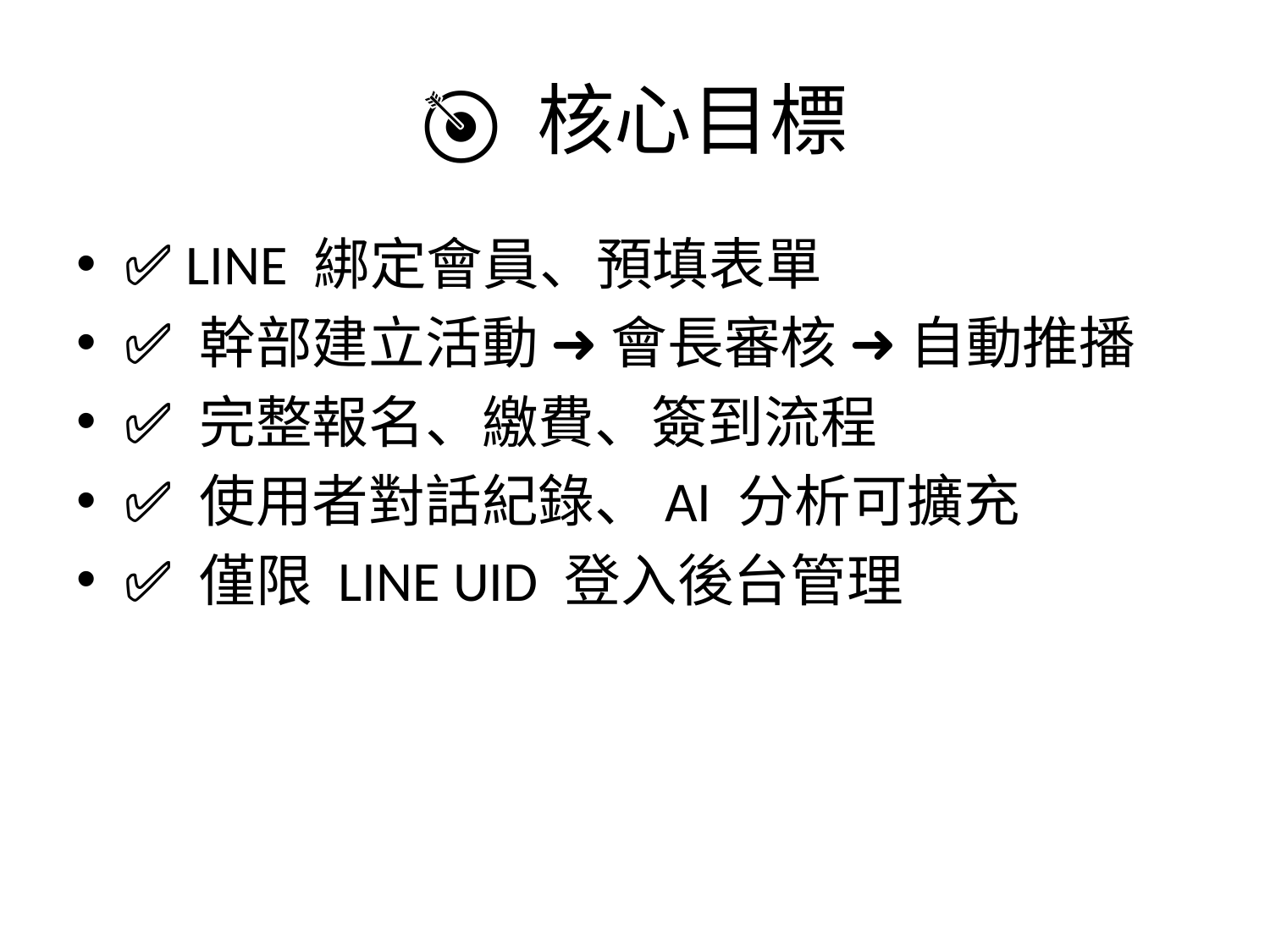

# 🎯 核心目標
✅ LINE 綁定會員、預填表單
✅ 幹部建立活動 ➜ 會長審核 ➜ 自動推播
✅ 完整報名、繳費、簽到流程
✅ 使用者對話紀錄、AI 分析可擴充
✅ 僅限 LINE UID 登入後台管理